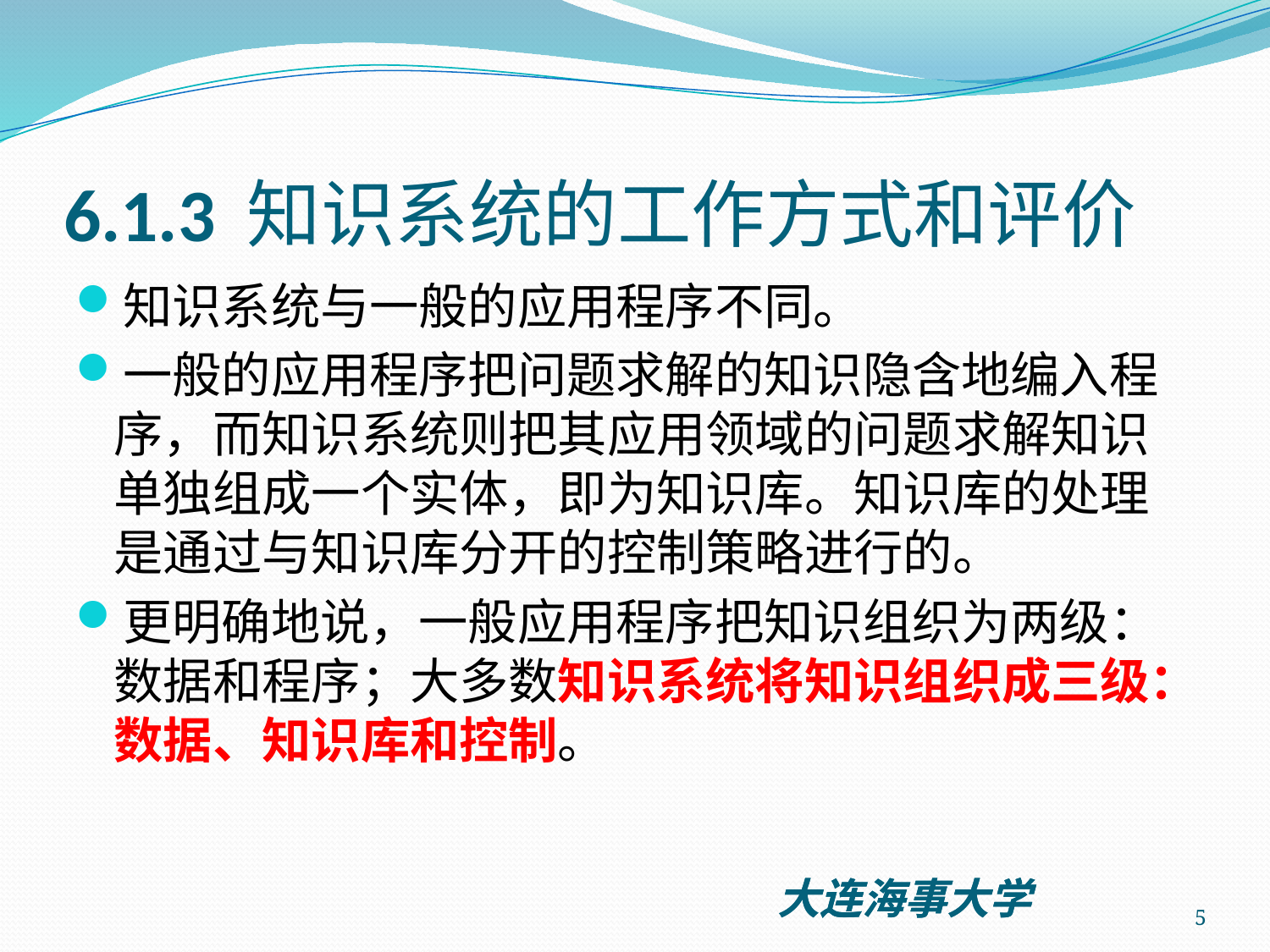

# 6.1.3 知识系统的工作方式和评价
知识系统与一般的应用程序不同。
一般的应用程序把问题求解的知识隐含地编入程序，而知识系统则把其应用领域的问题求解知识单独组成一个实体，即为知识库。知识库的处理是通过与知识库分开的控制策略进行的。
更明确地说，一般应用程序把知识组织为两级：数据和程序；大多数知识系统将知识组织成三级：数据、知识库和控制。

5